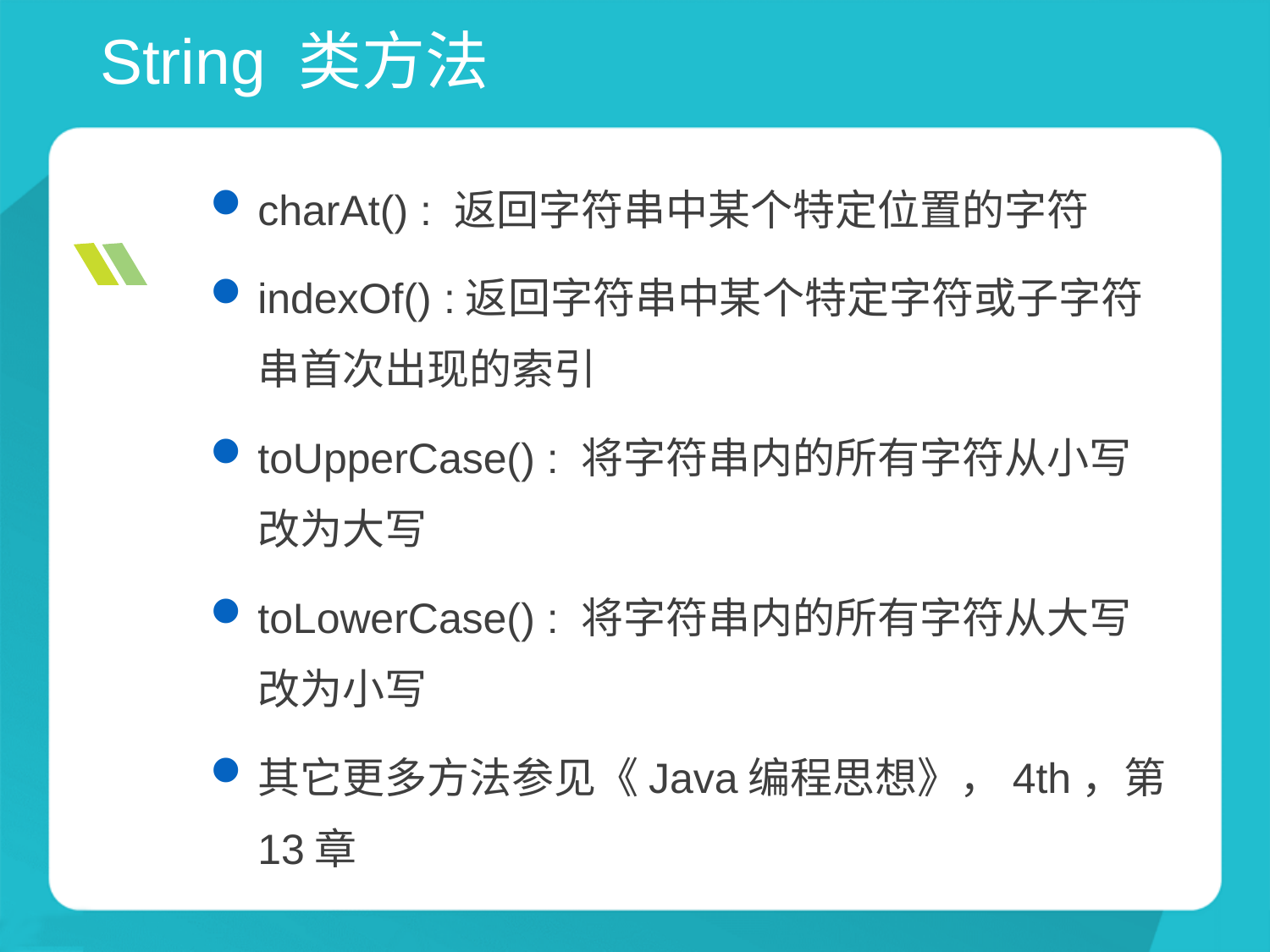

# String 类方法
charAt() : 返回字符串中某个特定位置的字符
indexOf() :返回字符串中某个特定字符或子字符串首次出现的索引
toUpperCase() : 将字符串内的所有字符从小写改为大写
toLowerCase() : 将字符串内的所有字符从大写改为小写
其它更多方法参见《Java编程思想》，4th，第13章